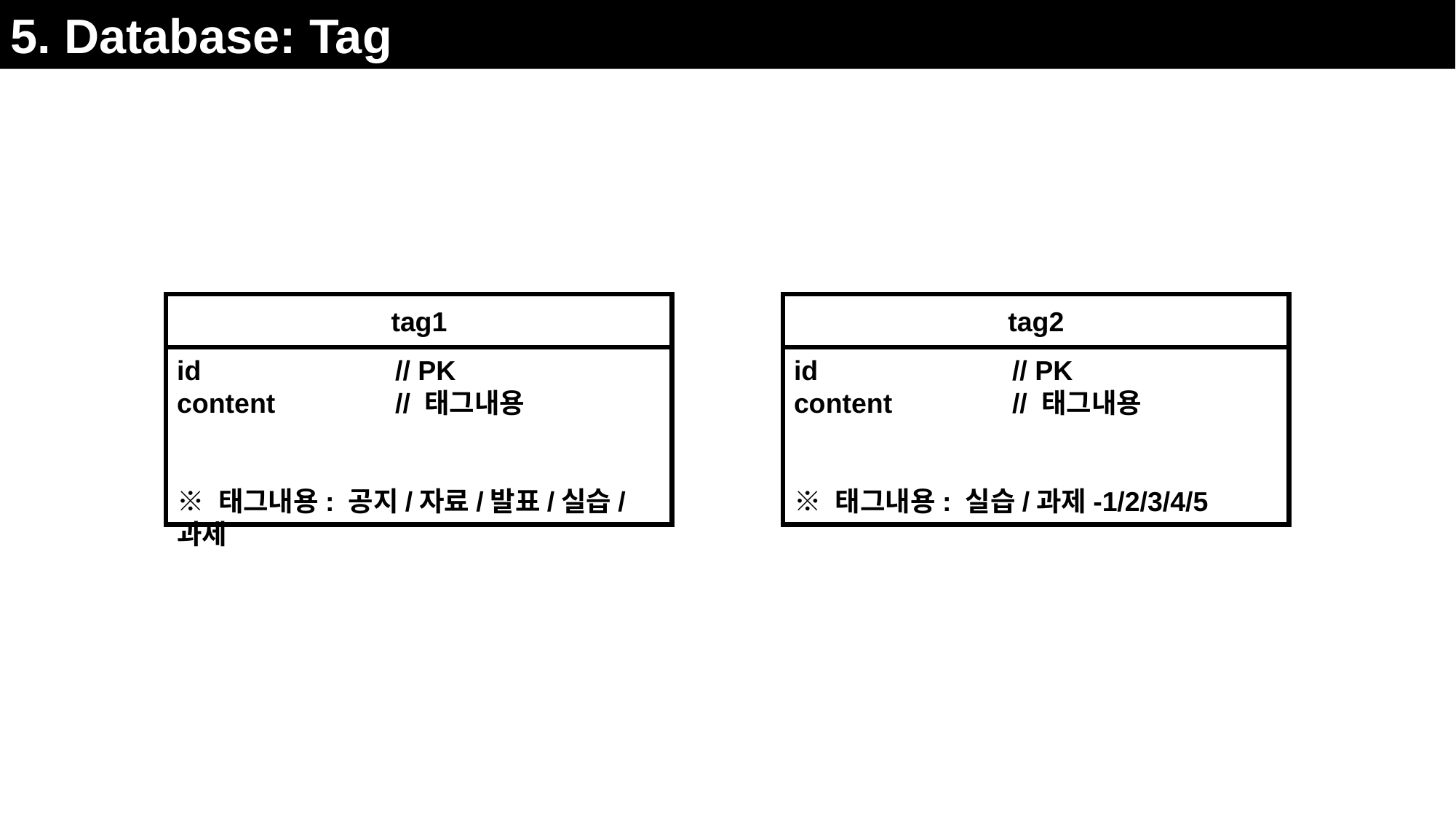

5. Database: Tag
tag2
id		// PK
content 		// 태그내용

※ 태그내용: 실습/과제-1/2/3/4/5

tag1
id		// PK
content		// 태그내용

※ 태그내용: 공지/자료/발표/실습/과제